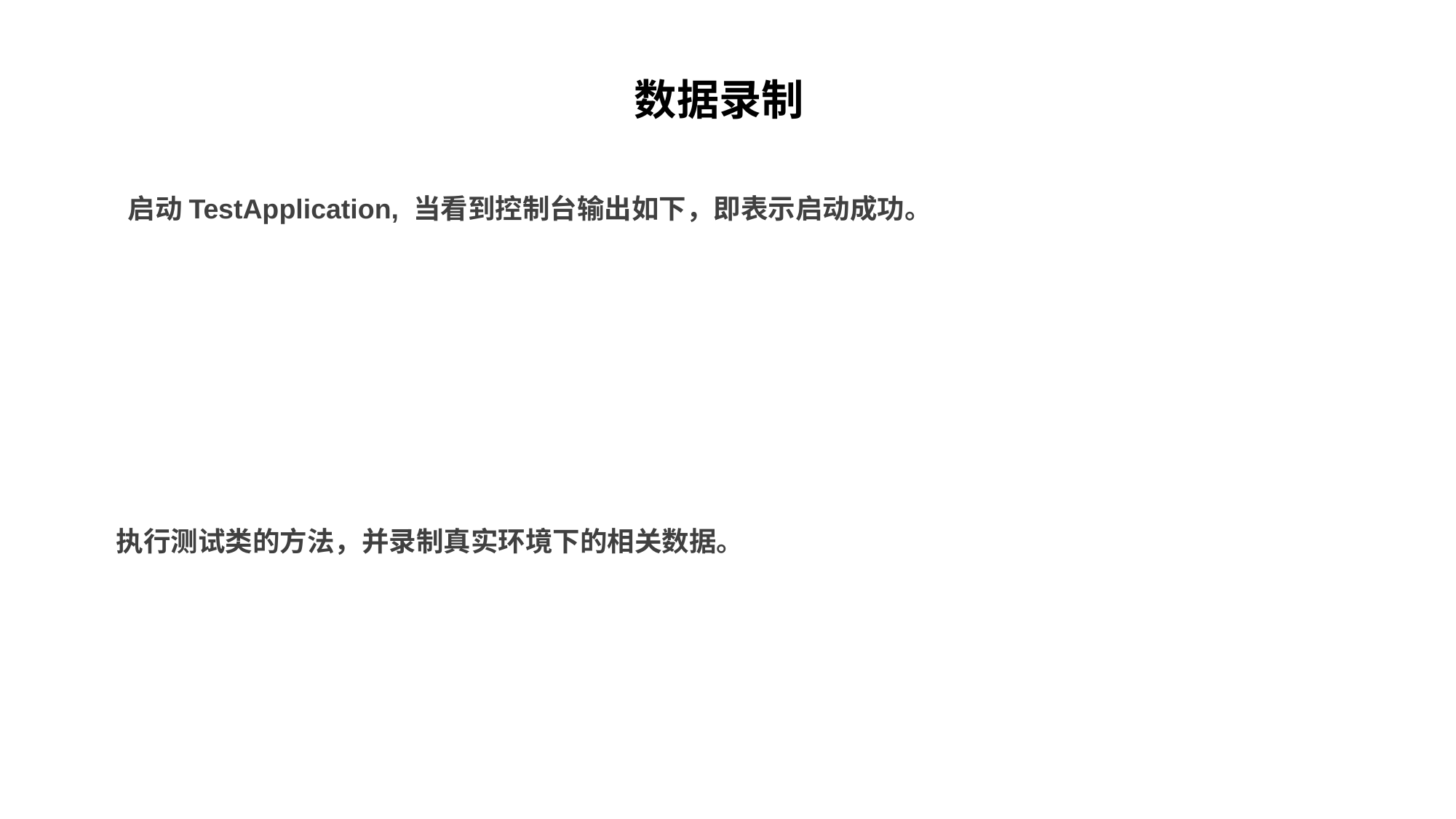

数据录制
启动TestApplication, 当看到控制台输出如下，即表示启动成功。
执行测试类的方法，并录制真实环境下的相关数据。